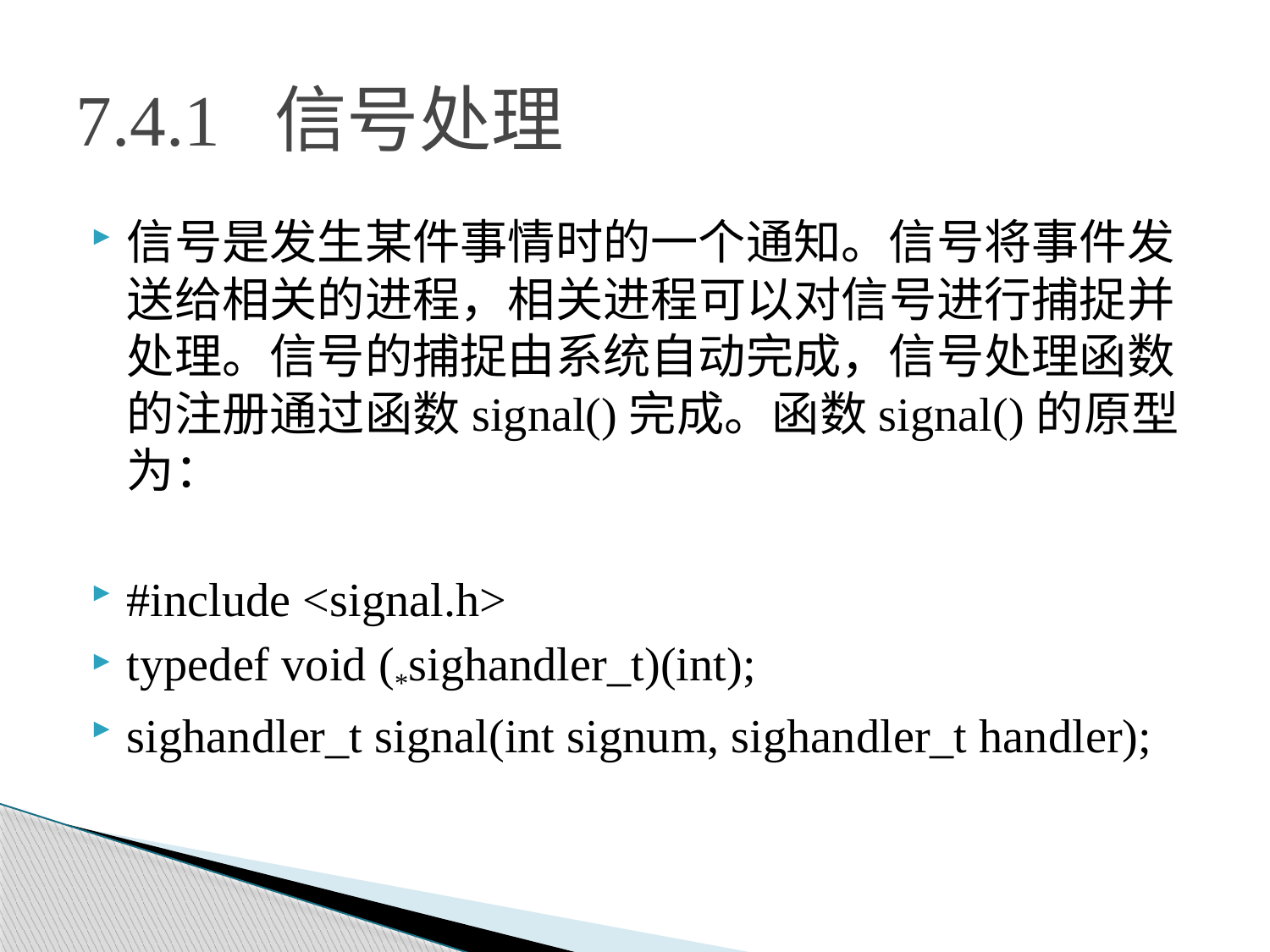

# 7.4.1  信号处理
信号是发生某件事情时的一个通知。信号将事件发送给相关的进程，相关进程可以对信号进行捕捉并处理。信号的捕捉由系统自动完成，信号处理函数的注册通过函数signal()完成。函数signal()的原型为：

#include <signal.h>
typedef void (*sighandler_t)(int);
sighandler_t signal(int signum, sighandler_t handler);